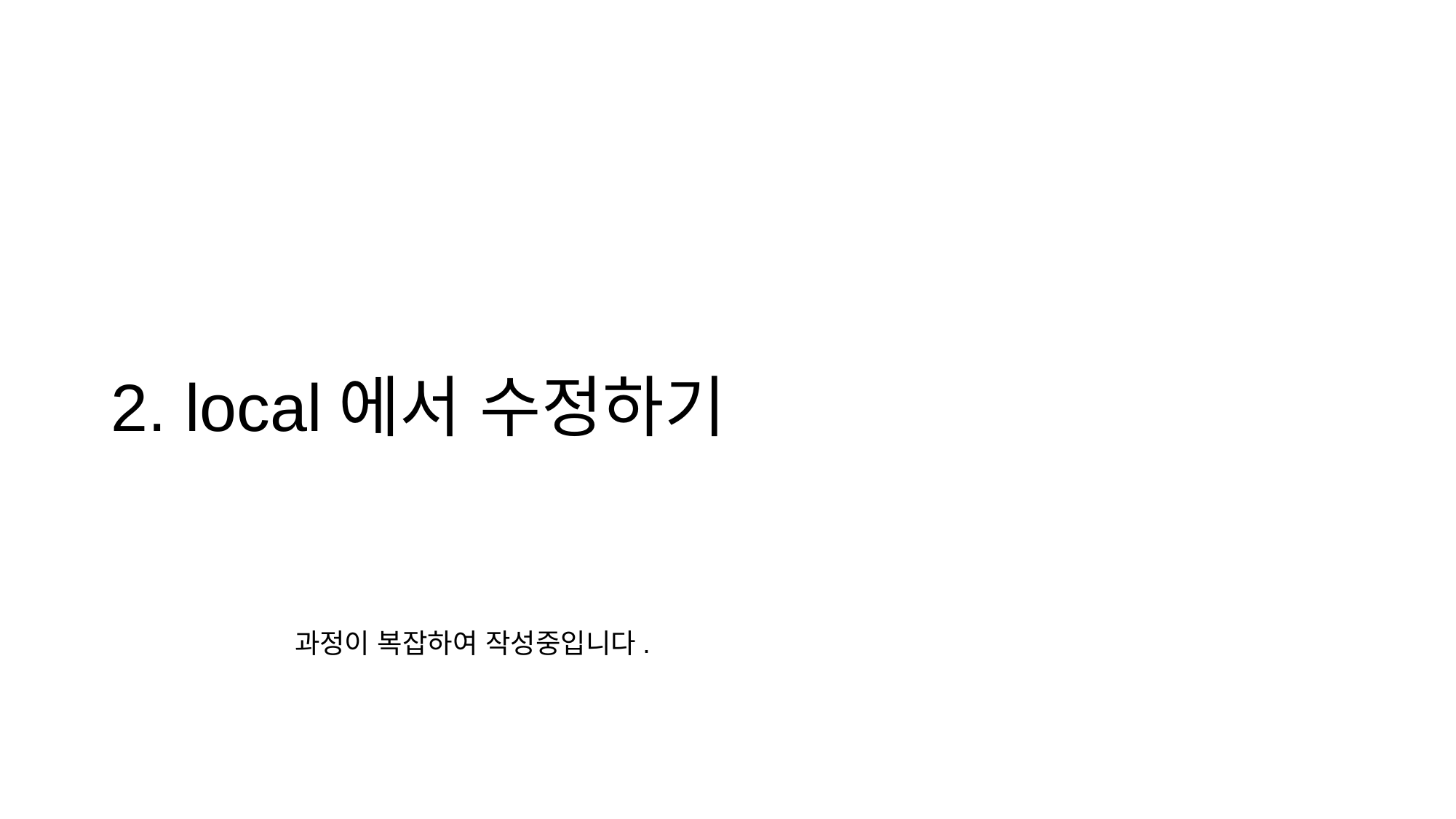

# 2. local에서 수정하기
과정이 복잡하여 작성중입니다.